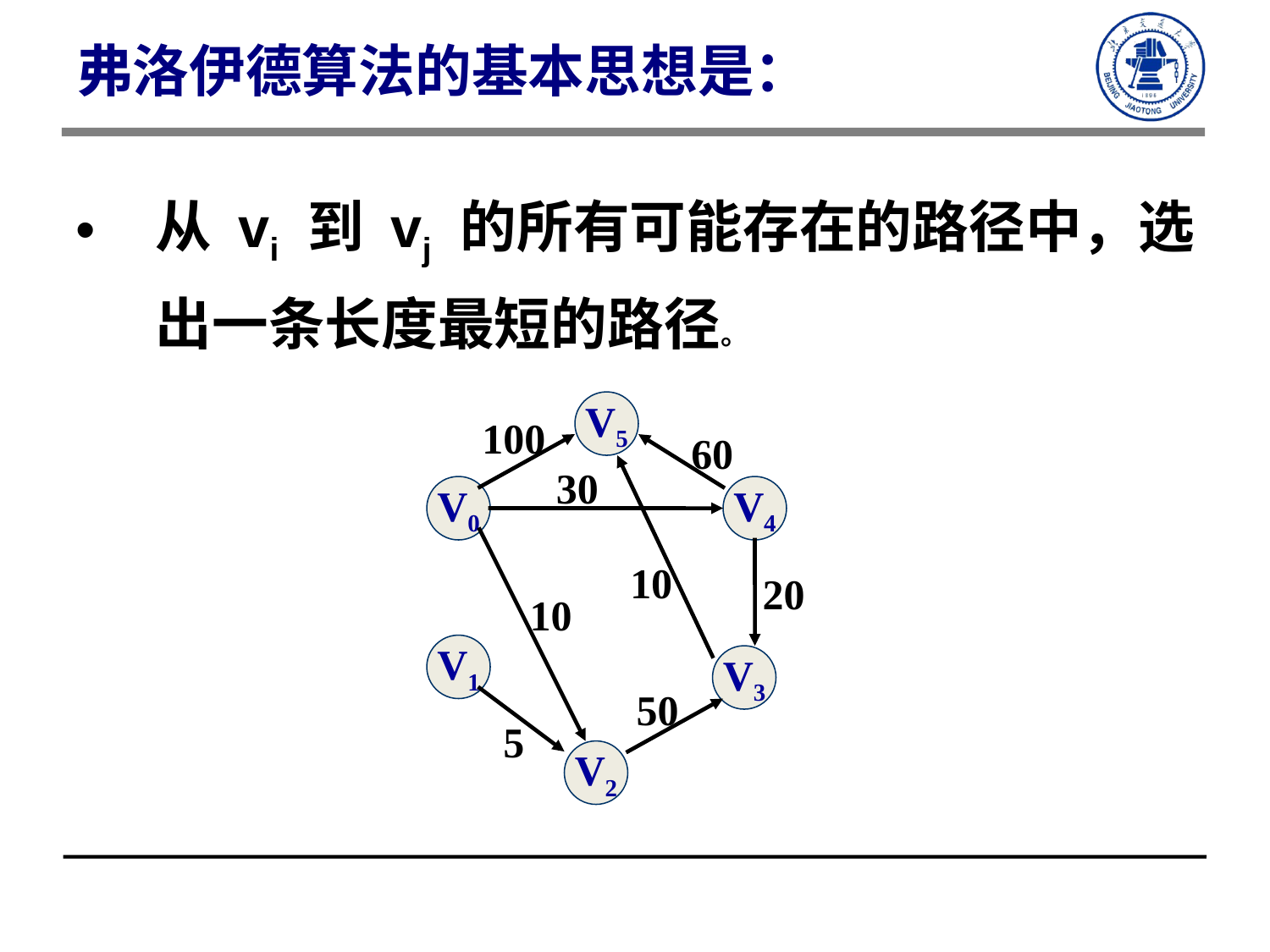

弗洛伊德算法的基本思想是：
从 vi 到 vj 的所有可能存在的路径中，选出一条长度最短的路径。
V5
100
60

30

V0
V4

10
20
10
V1
V3
50

5
V2